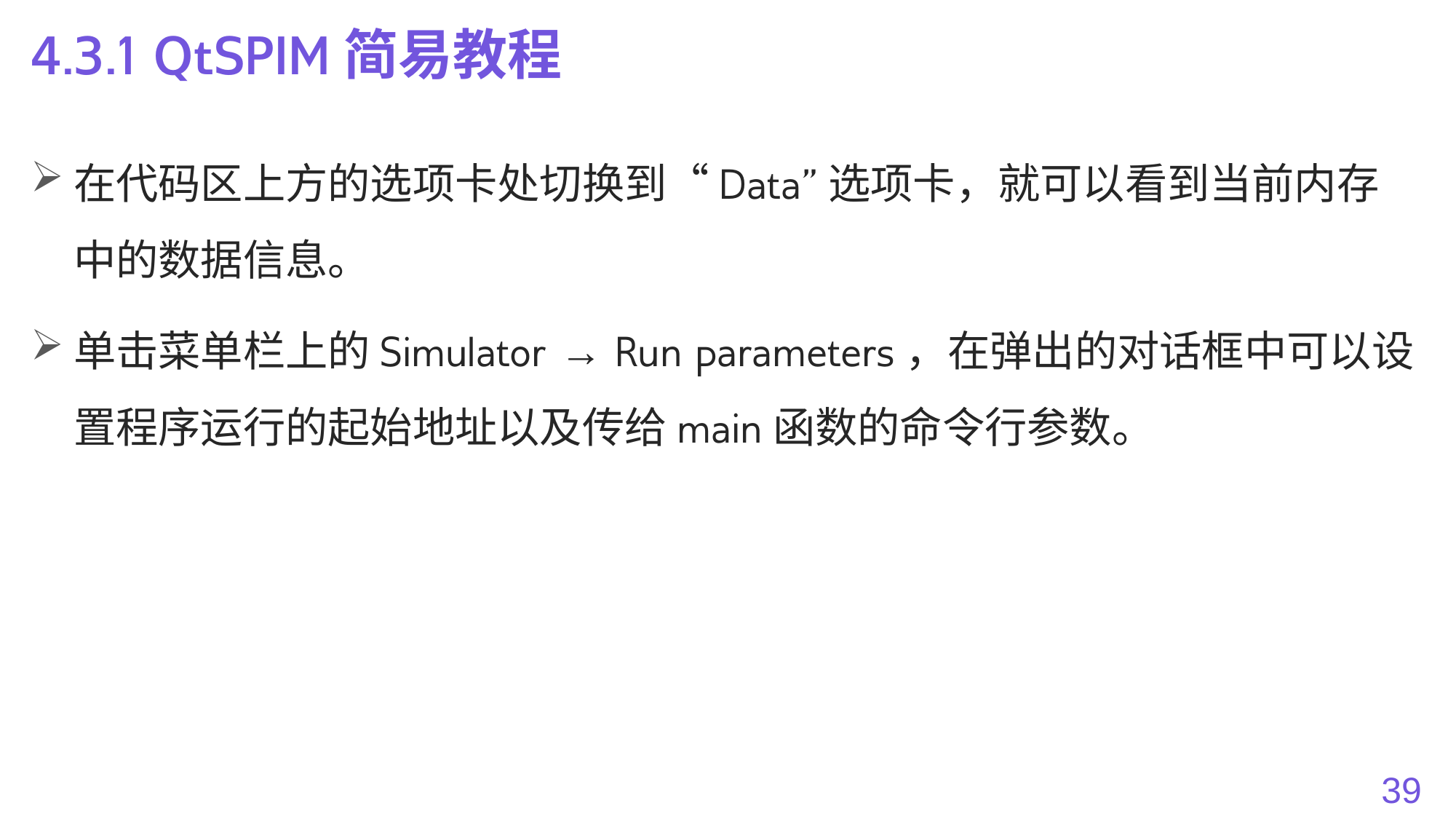

# 4.3.1 QtSPIM简易教程
在代码区上方的选项卡处切换到“Data”选项卡，就可以看到当前内存中的数据信息。
单击菜单栏上的Simulator → Run parameters，在弹出的对话框中可以设置程序运行的起始地址以及传给main函数的命令行参数。
39